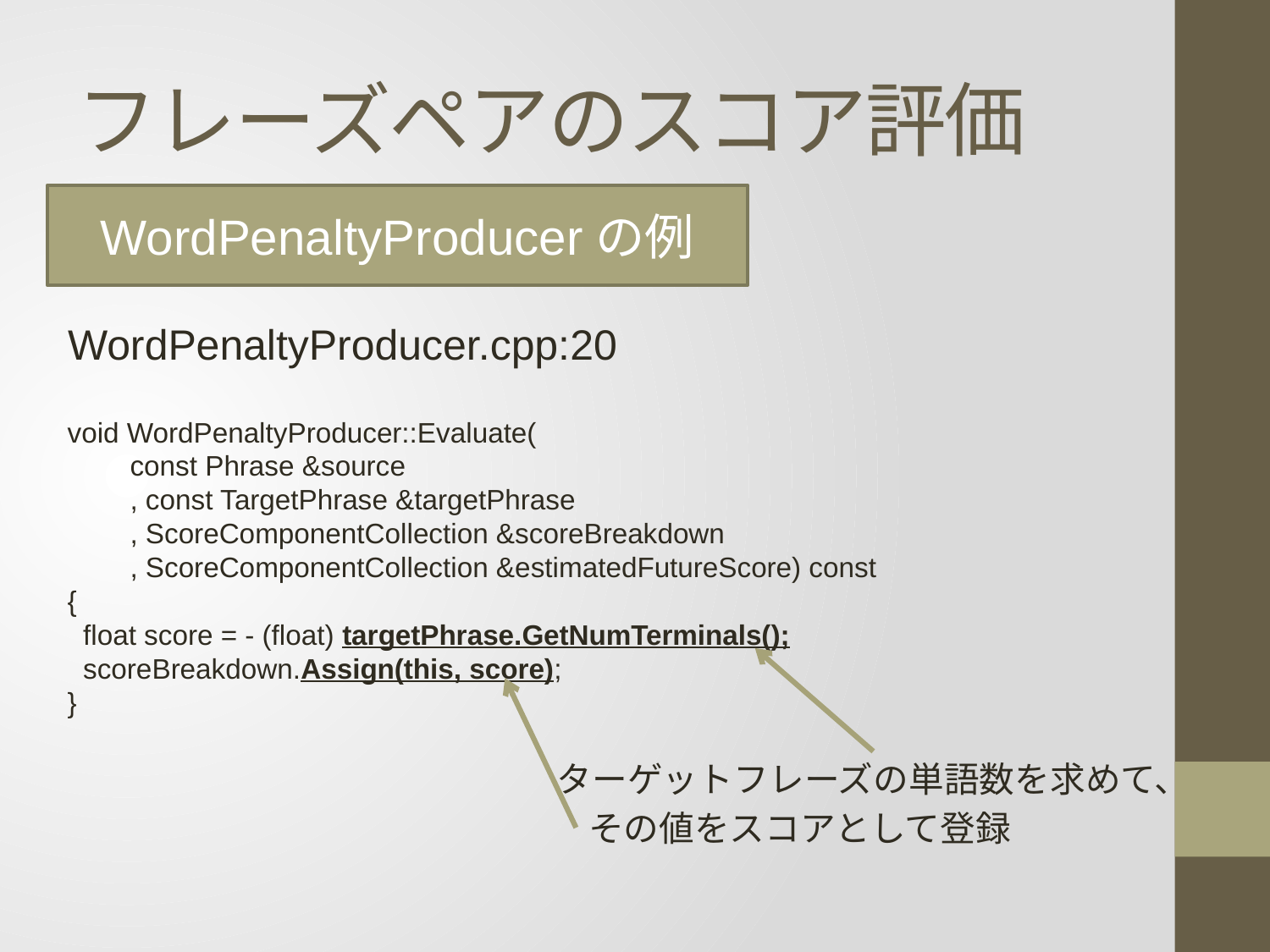

# フレーズペアのスコア評価
WordPenaltyProducerの例
WordPenaltyProducer.cpp:20
void WordPenaltyProducer::Evaluate(
        const Phrase &source
        , const TargetPhrase &targetPhrase
        , ScoreComponentCollection &scoreBreakdown
        , ScoreComponentCollection &estimatedFutureScore) const
{
  float score = - (float) targetPhrase.GetNumTerminals();
  scoreBreakdown.Assign(this, score);
}
ターゲットフレーズの単語数を求めて、
その値をスコアとして登録